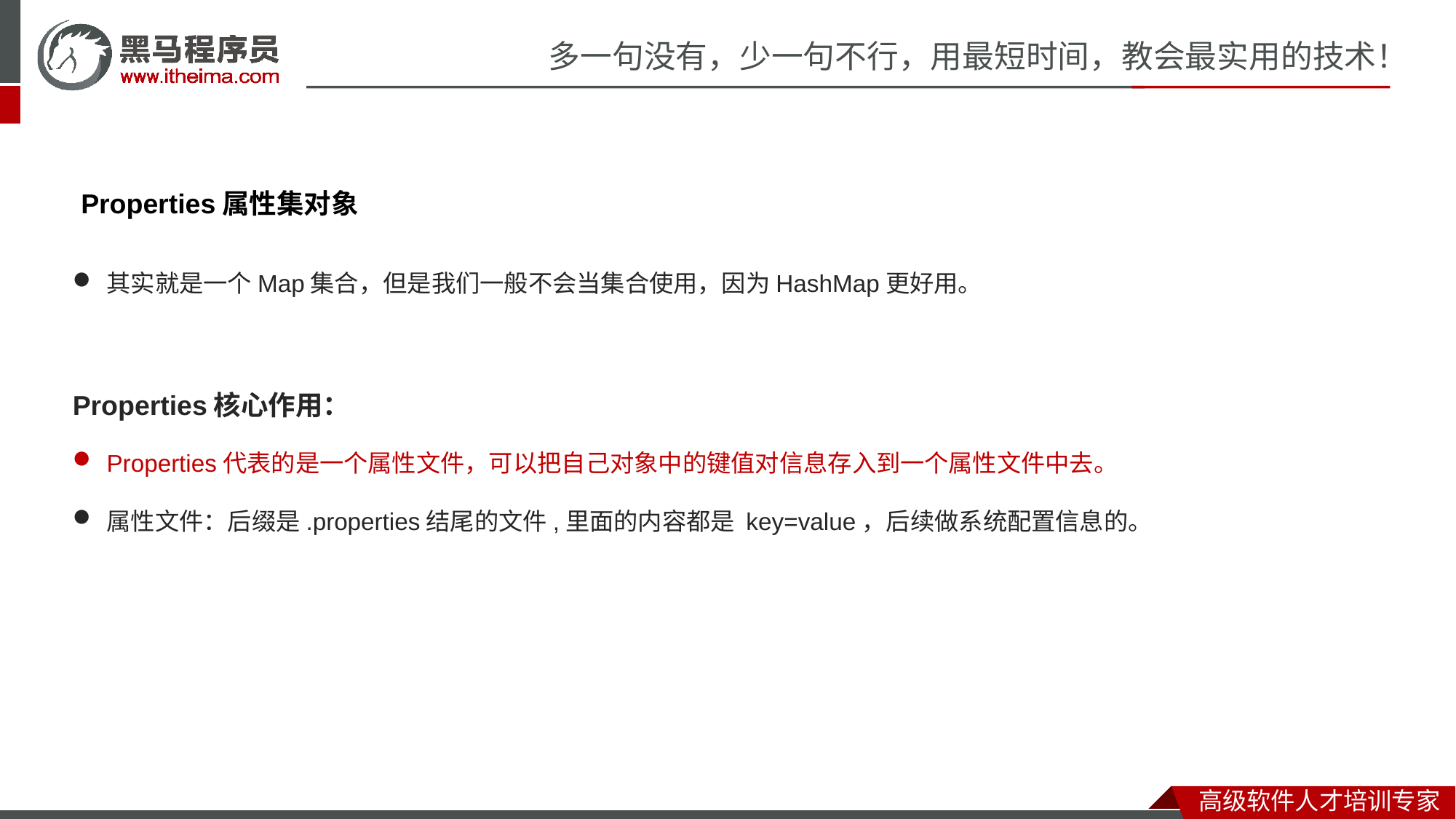

Properties属性集对象
其实就是一个Map集合，但是我们一般不会当集合使用，因为HashMap更好用。

Properties核心作用：

Properties代表的是一个属性文件，可以把自己对象中的键值对信息存入到一个属性文件中去。
属性文件：后缀是.properties结尾的文件,里面的内容都是 key=value，后续做系统配置信息的。